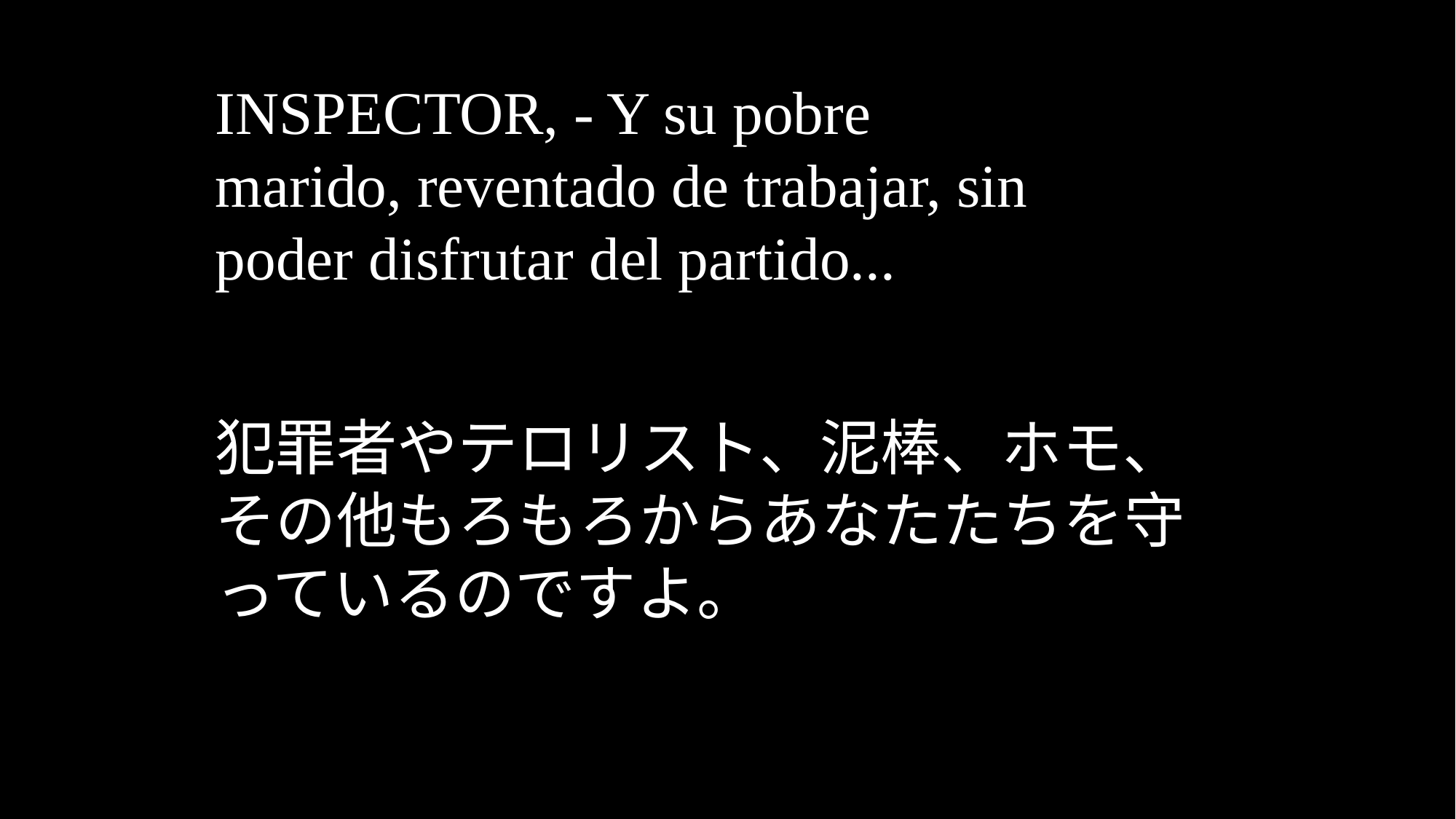

INSPECTOR, - Y su pobre marido, reventado de trabajar, sin poder disfrutar del partido...

犯罪者やテロリスト、泥棒、ホモ、その他もろもろからあなたたちを守っているのですよ。